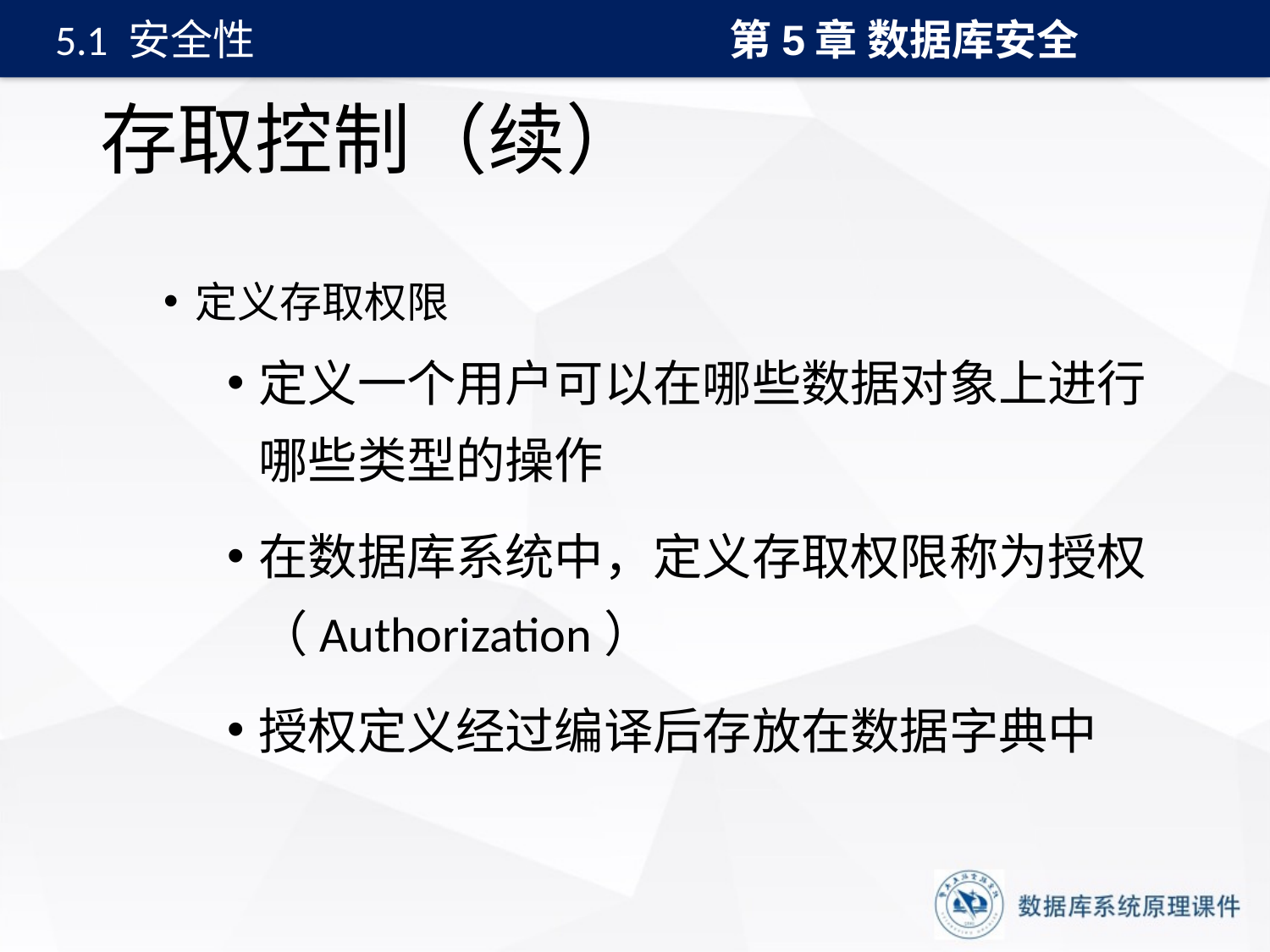

第5章 数据库安全
5.1 安全性
# 存取控制（续）
定义存取权限
定义一个用户可以在哪些数据对象上进行哪些类型的操作
在数据库系统中，定义存取权限称为授权（Authorization）
授权定义经过编译后存放在数据字典中